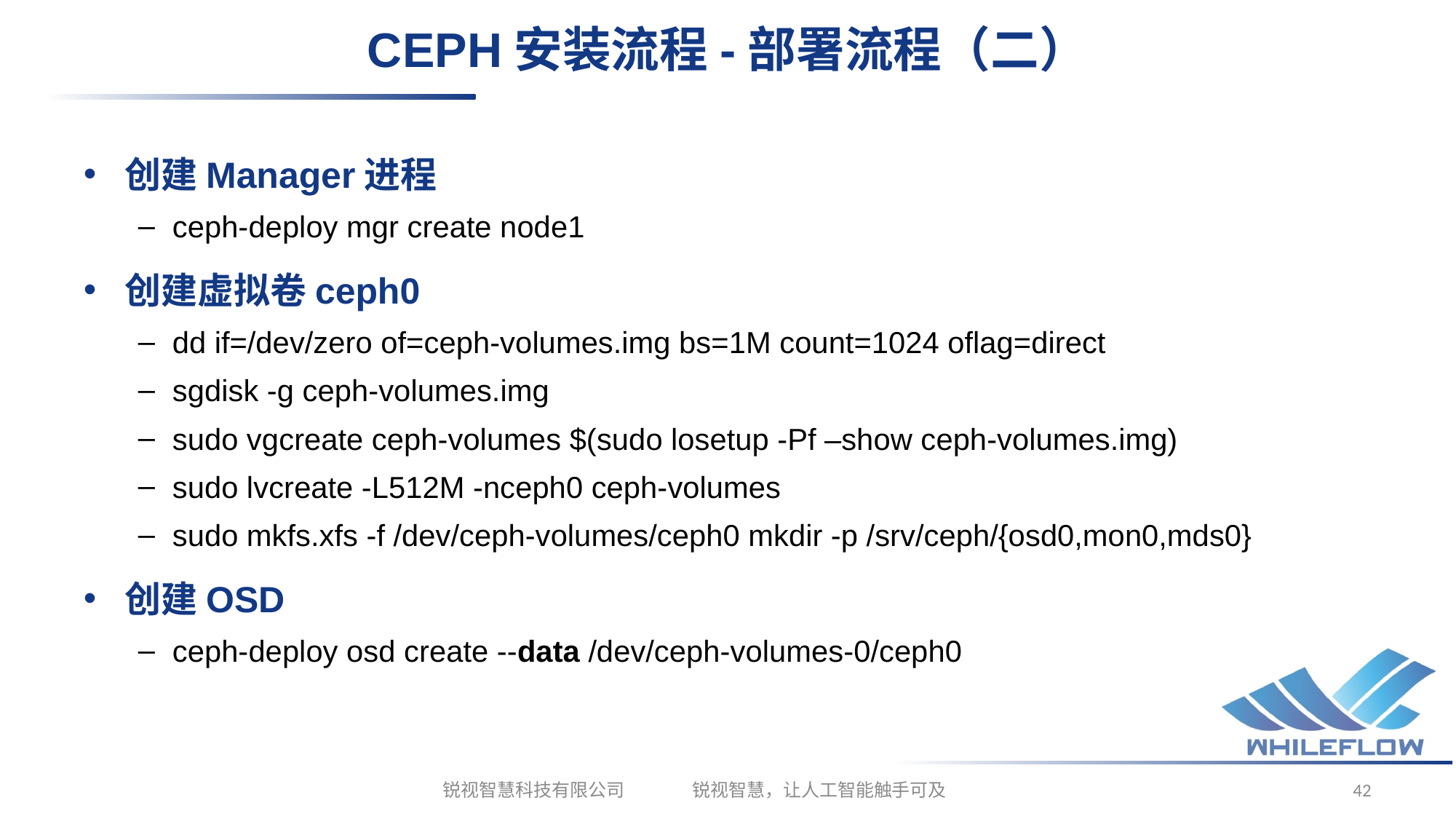

# CEPH安装流程-部署流程（二）
创建Manager进程
ceph-deploy mgr create node1
创建虚拟卷ceph0
dd if=/dev/zero of=ceph-volumes.img bs=1M count=1024 oflag=direct
sgdisk -g ceph-volumes.img
sudo vgcreate ceph-volumes $(sudo losetup -Pf –show ceph-volumes.img)
sudo lvcreate -L512M -nceph0 ceph-volumes
sudo mkfs.xfs -f /dev/ceph-volumes/ceph0 mkdir -p /srv/ceph/{osd0,mon0,mds0}
创建OSD
ceph-deploy osd create --data /dev/ceph-volumes-0/ceph0

锐视智慧科技有限公司            锐视智慧，让人工智能触手可及
42